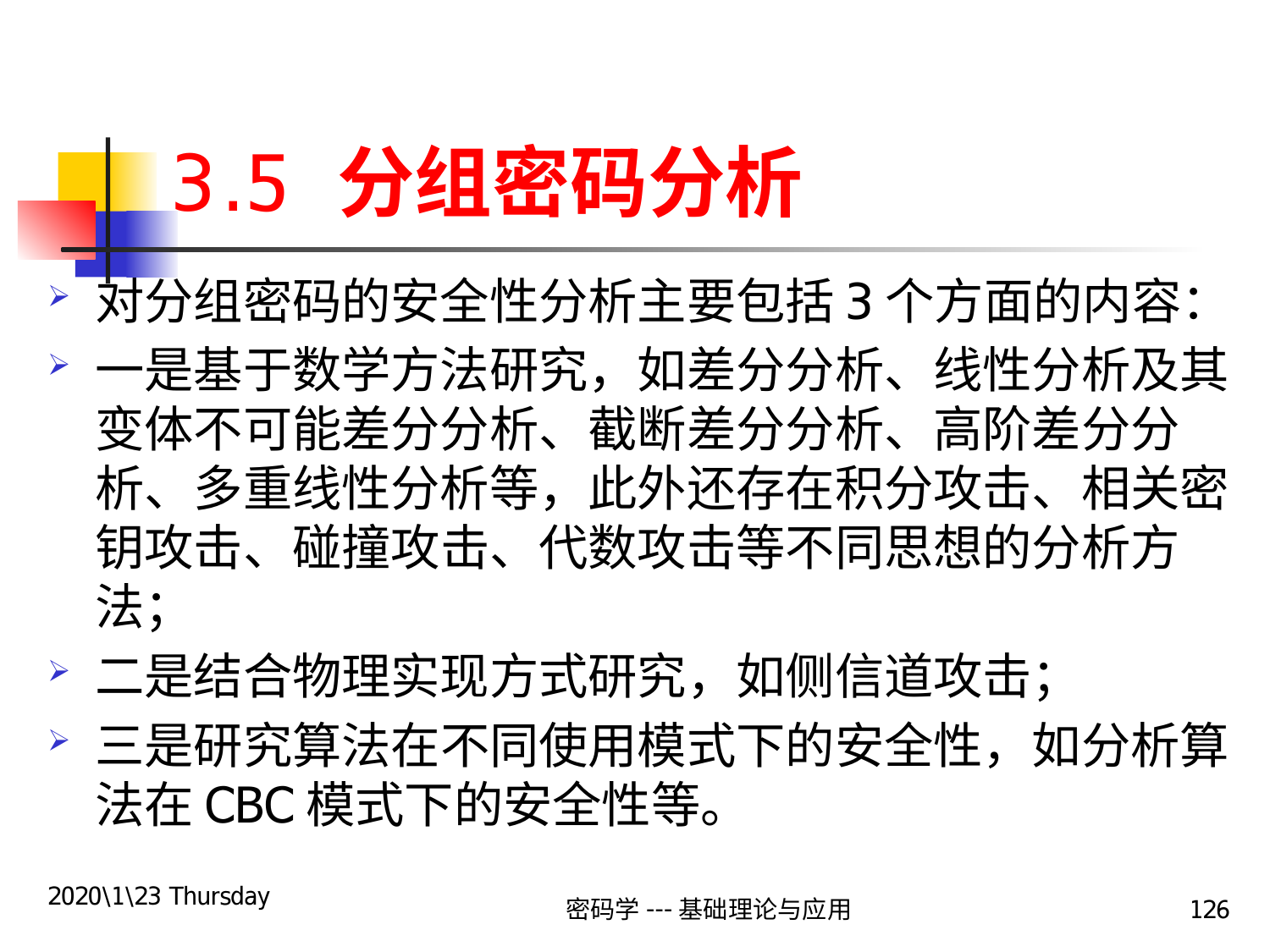

# 3.5 分组密码分析
对分组密码的安全性分析主要包括3个方面的内容：
一是基于数学方法研究，如差分分析、线性分析及其变体不可能差分分析、截断差分分析、高阶差分分析、多重线性分析等，此外还存在积分攻击、相关密钥攻击、碰撞攻击、代数攻击等不同思想的分析方法；
二是结合物理实现方式研究，如侧信道攻击；
三是研究算法在不同使用模式下的安全性，如分析算法在CBC模式下的安全性等。
2020\1\23 Thursday
密码学---基础理论与应用
126